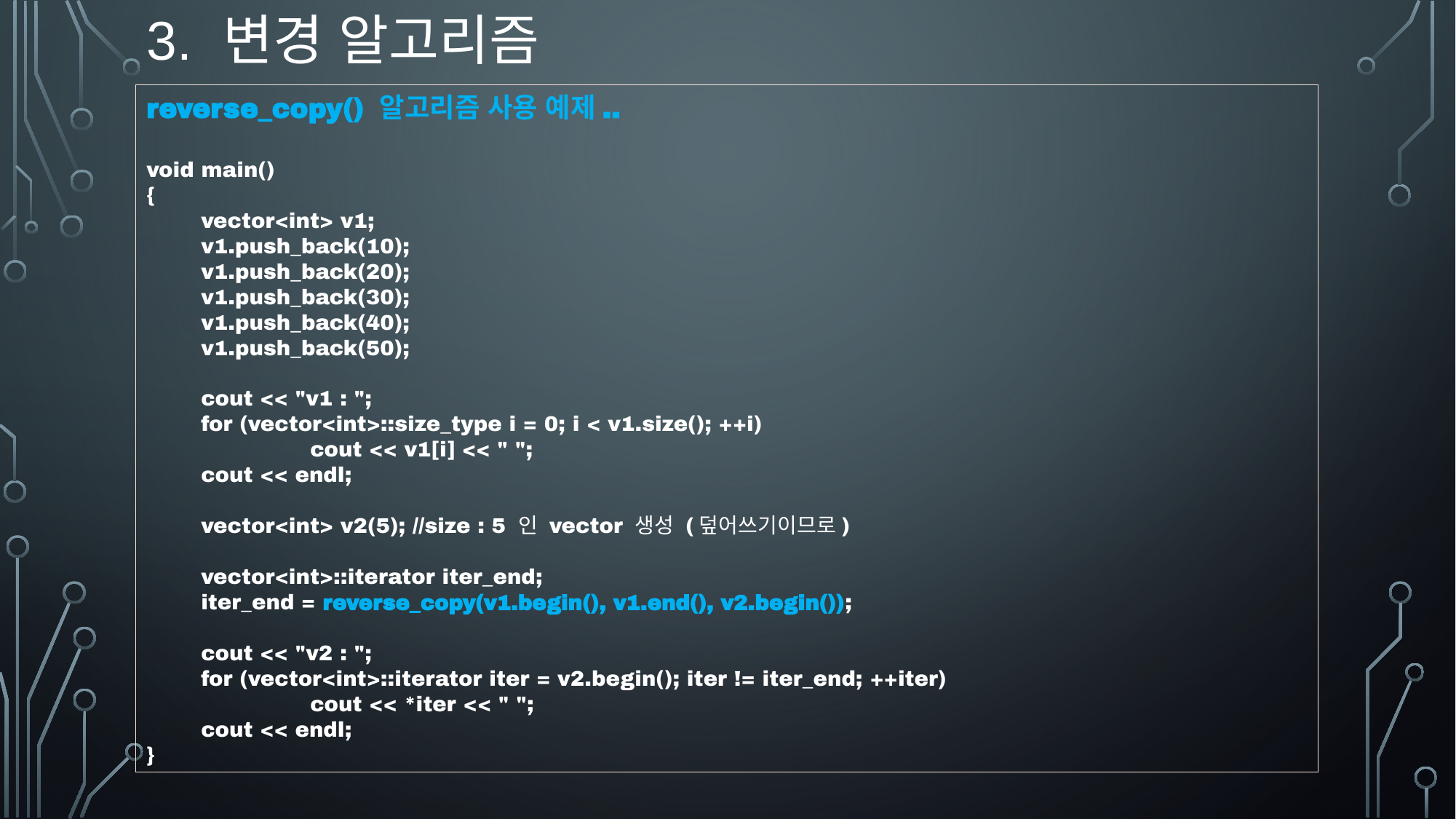

# 3. 변경 알고리즘
reverse_copy() 알고리즘 사용 예제..

void main()
{
vector<int> v1;
v1.push_back(10);
v1.push_back(20);
v1.push_back(30);
v1.push_back(40);
v1.push_back(50);

cout << "v1 : ";
for (vector<int>::size_type i = 0; i < v1.size(); ++i)
	cout << v1[i] << " ";
cout << endl;

vector<int> v2(5); //size : 5 인 vector 생성 (덮어쓰기이므로)

vector<int>::iterator iter_end;
iter_end = reverse_copy(v1.begin(), v1.end(), v2.begin());

cout << "v2 : ";
for (vector<int>::iterator iter = v2.begin(); iter != iter_end; ++iter)
	cout << *iter << " ";
cout << endl;
}